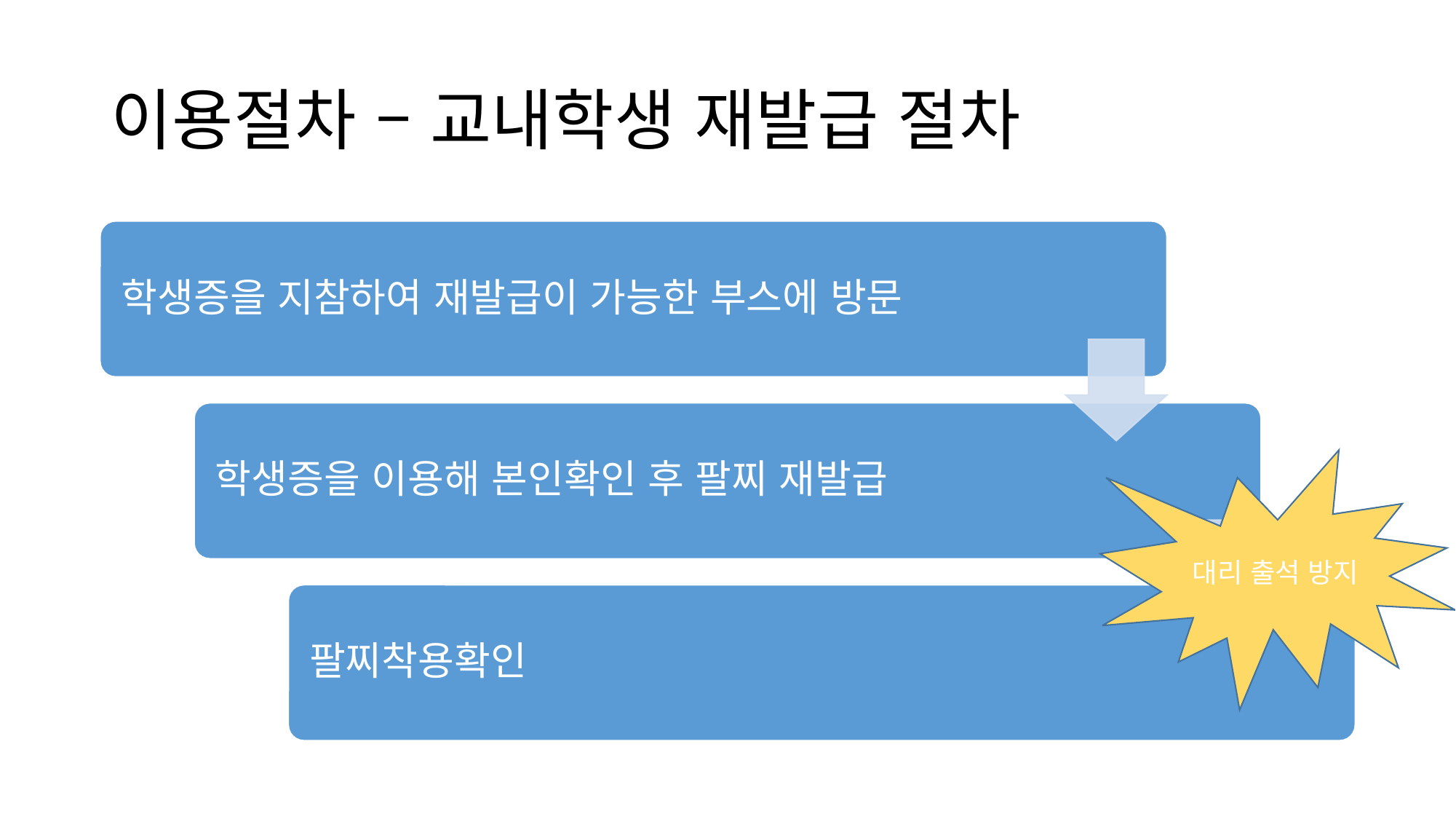

# 이용절차 – 교내학생 재발급 절차
학생증을 지참하여 재발급이 가능한 부스에 방문
학생증을 이용해 본인확인 후 팔찌 재발급
팔찌착용확인

대리 출석 방지